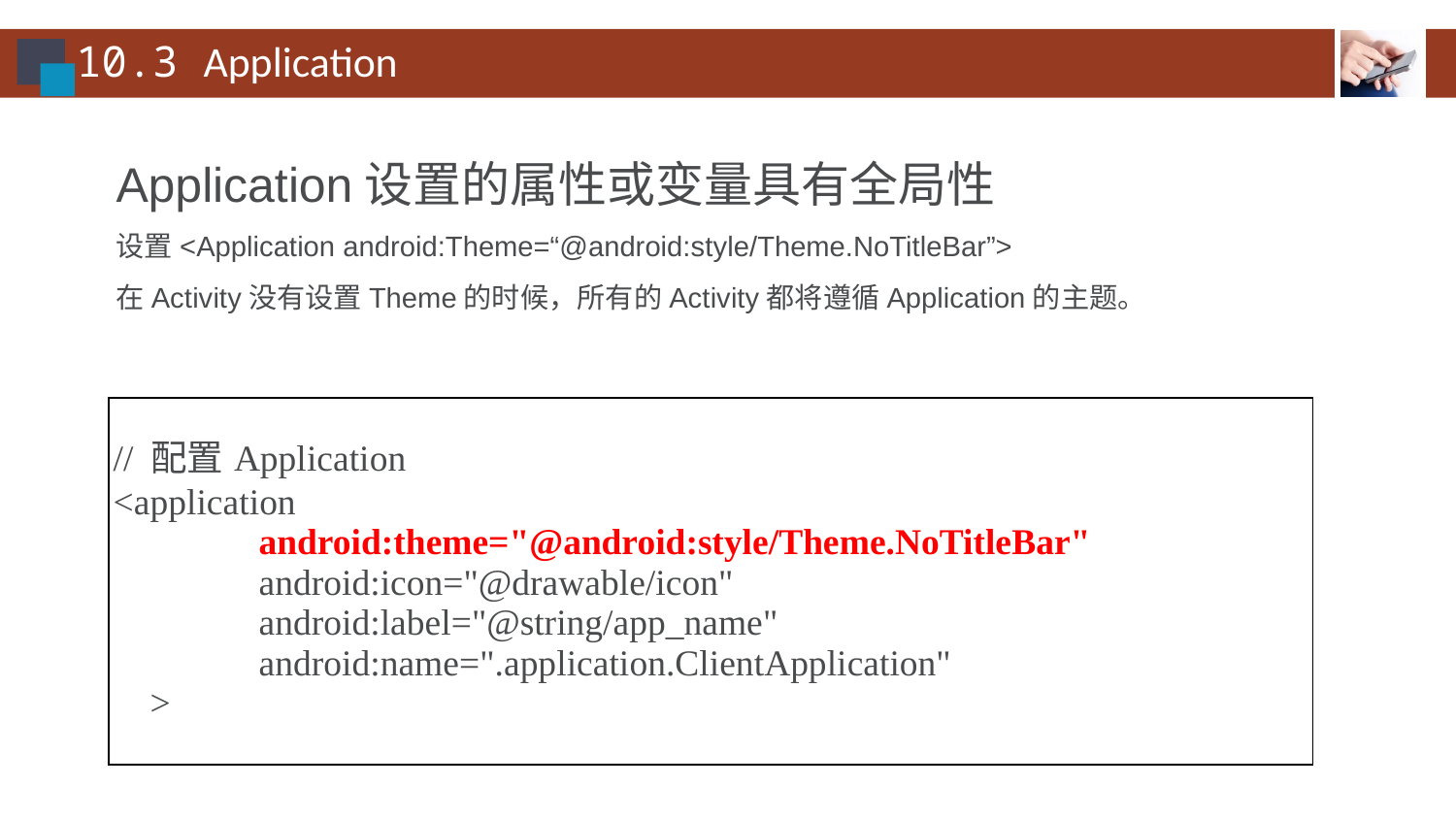

# 10.3 Application

Application设置的属性或变量具有全局性
设置<Application android:Theme=“@android:style/Theme.NoTitleBar”>
在Activity没有设置Theme的时候，所有的Activity都将遵循Application的主题。
| // 配置Application <application android:theme="@android:style/Theme.NoTitleBar" android:icon="@drawable/icon" android:label="@string/app\_name" android:name=".application.ClientApplication" > |
| --- |